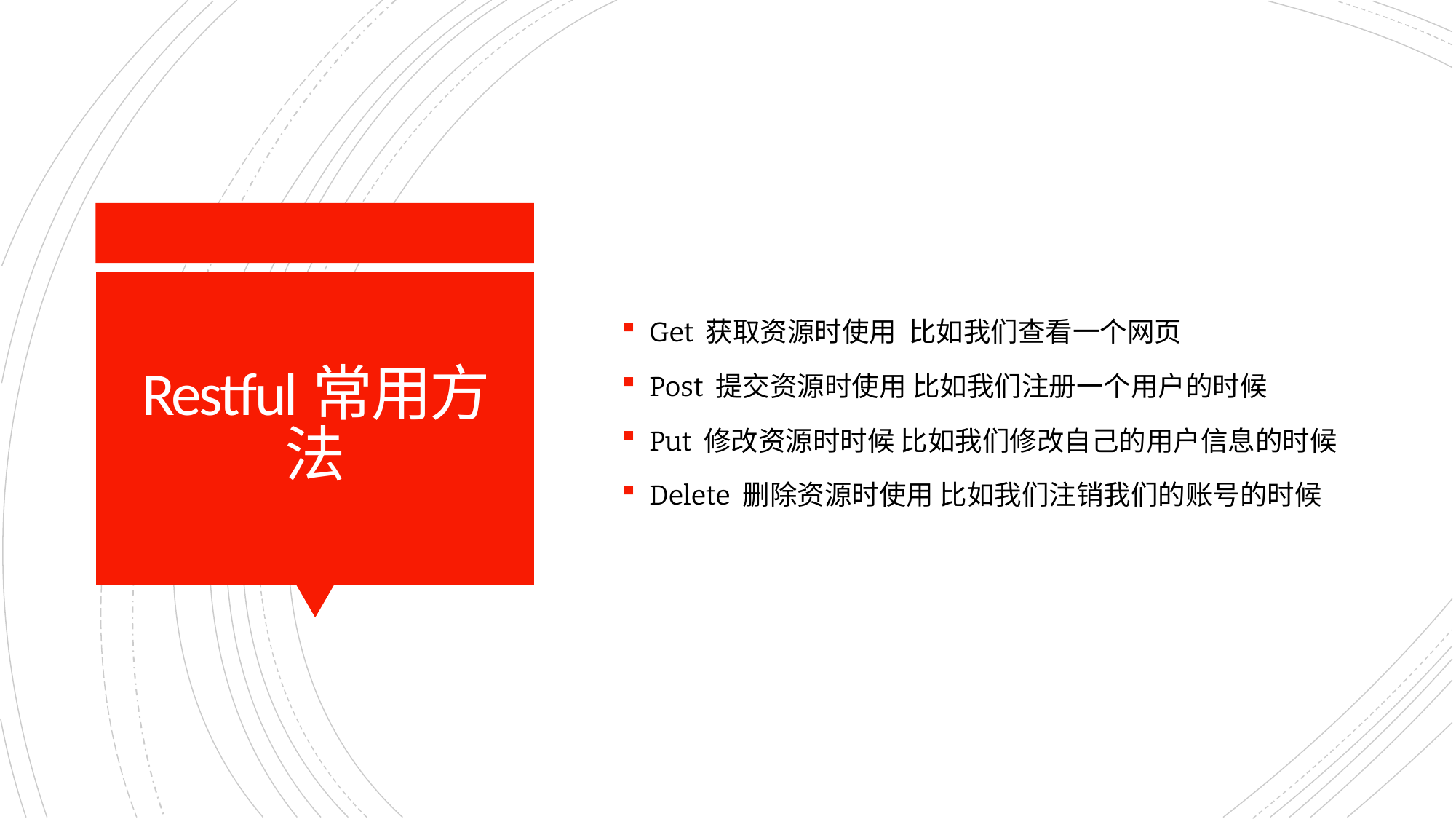

Get 获取资源时使用  比如我们查看一个网页
Post 提交资源时使用 比如我们注册一个用户的时候
Put 修改资源时时候 比如我们修改自己的用户信息的时候
Delete 删除资源时使用 比如我们注销我们的账号的时候
# Restful常用方法